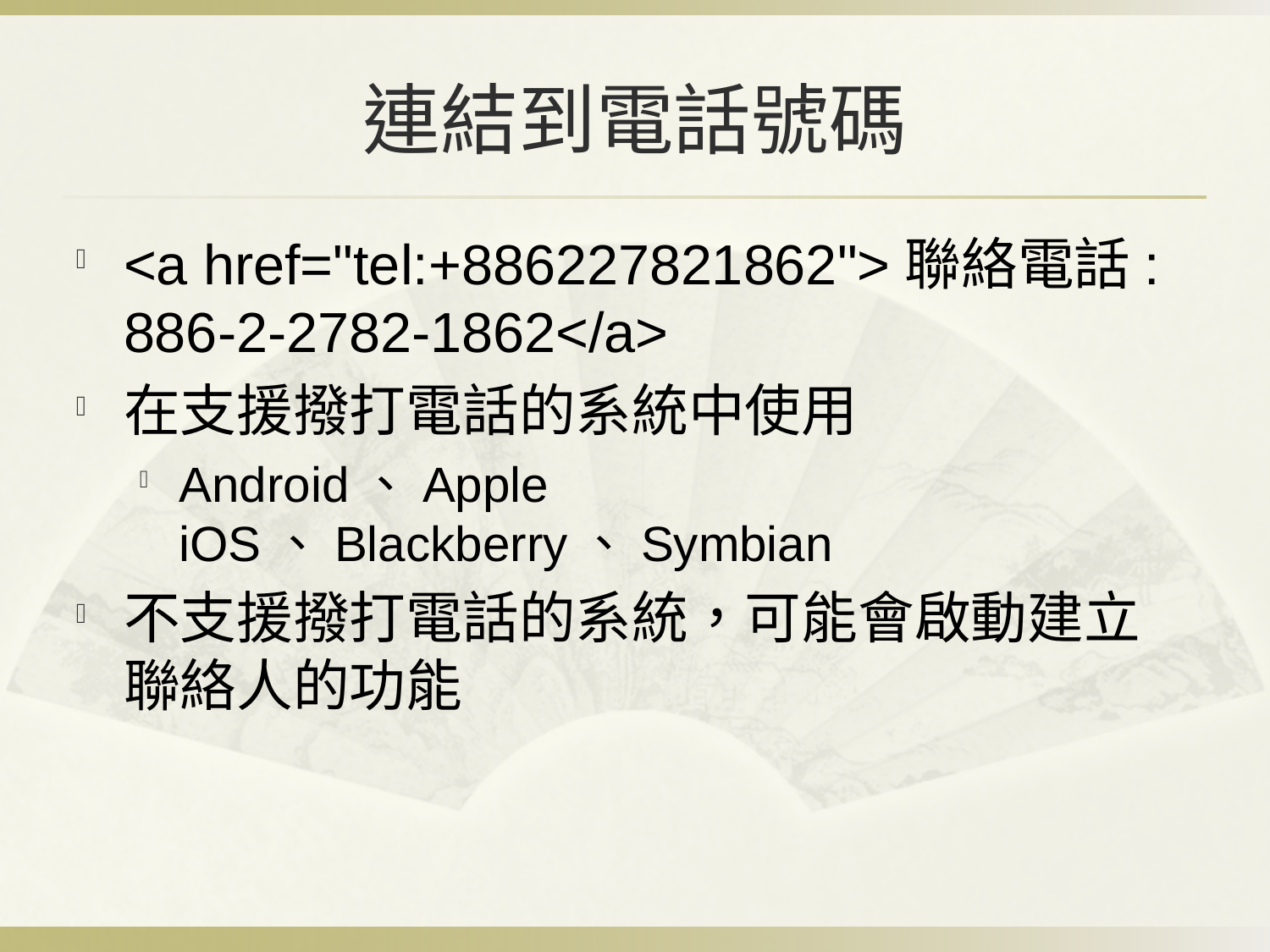

# 連結到電話號碼
<a href="tel:+886227821862">聯絡電話: 886-2-2782-1862</a>
在支援撥打電話的系統中使用
Android、Apple iOS、Blackberry、Symbian
不支援撥打電話的系統，可能會啟動建立聯絡人的功能